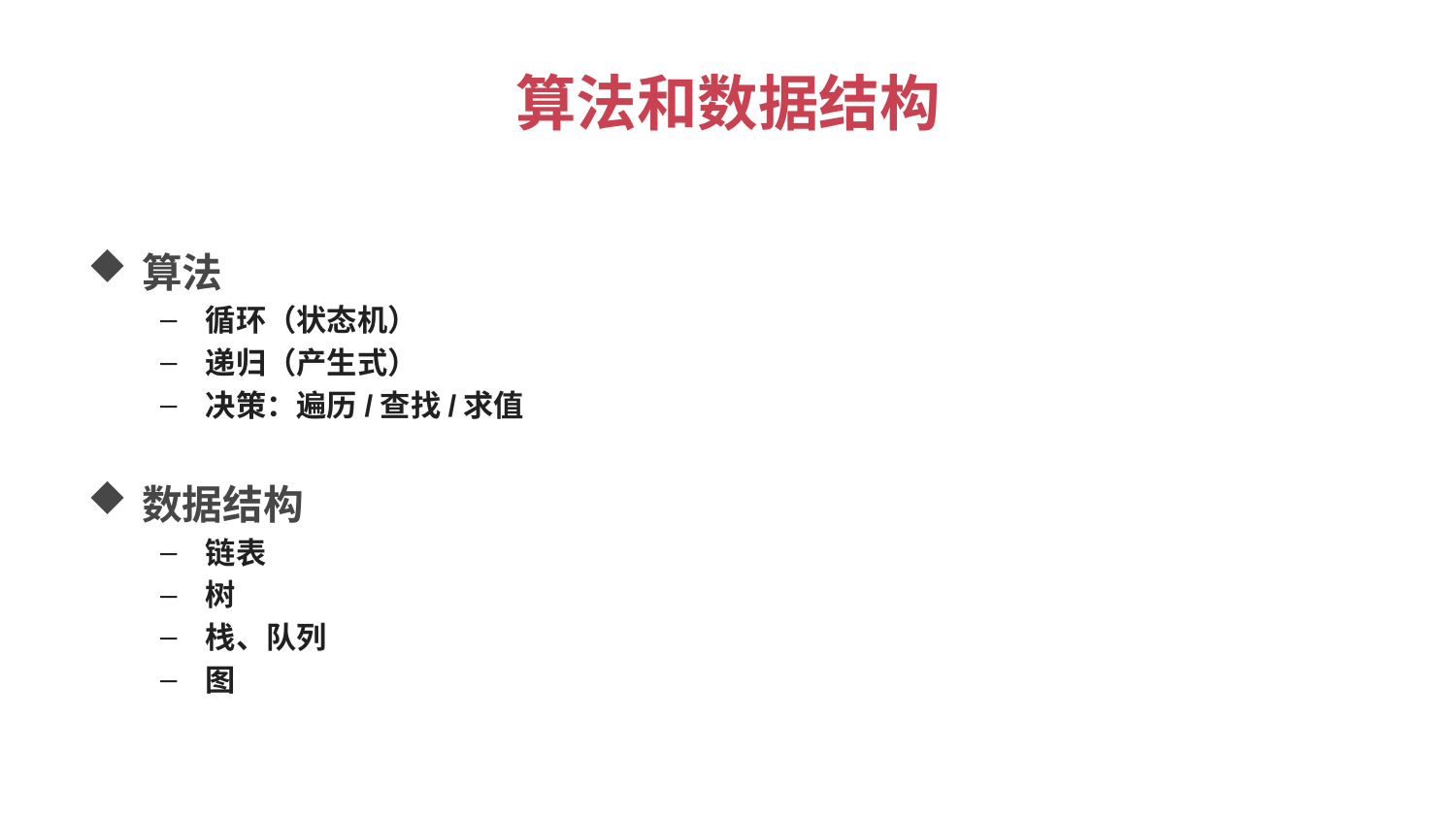

# 算法和数据结构
算法
循环（状态机）
递归（产生式）
决策：遍历/查找/求值
数据结构
链表
树
栈、队列
图